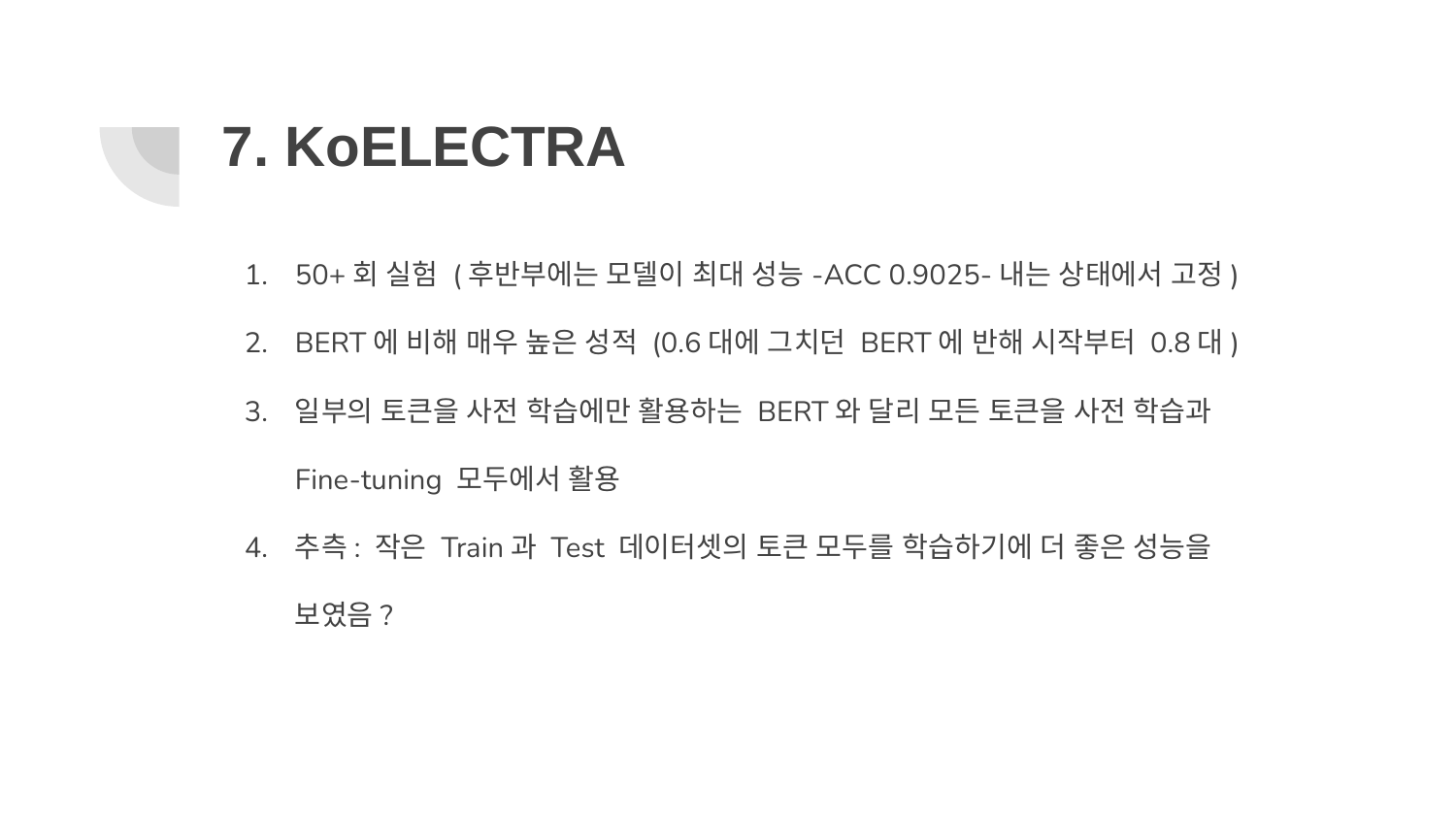

# 7. KoELECTRA
50+회 실험 (후반부에는 모델이 최대 성능-ACC 0.9025-내는 상태에서 고정)
BERT에 비해 매우 높은 성적 (0.6대에 그치던 BERT에 반해 시작부터 0.8대)
일부의 토큰을 사전 학습에만 활용하는 BERT와 달리 모든 토큰을 사전 학습과 Fine-tuning 모두에서 활용
추측: 작은 Train과 Test 데이터셋의 토큰 모두를 학습하기에 더 좋은 성능을 보였음?